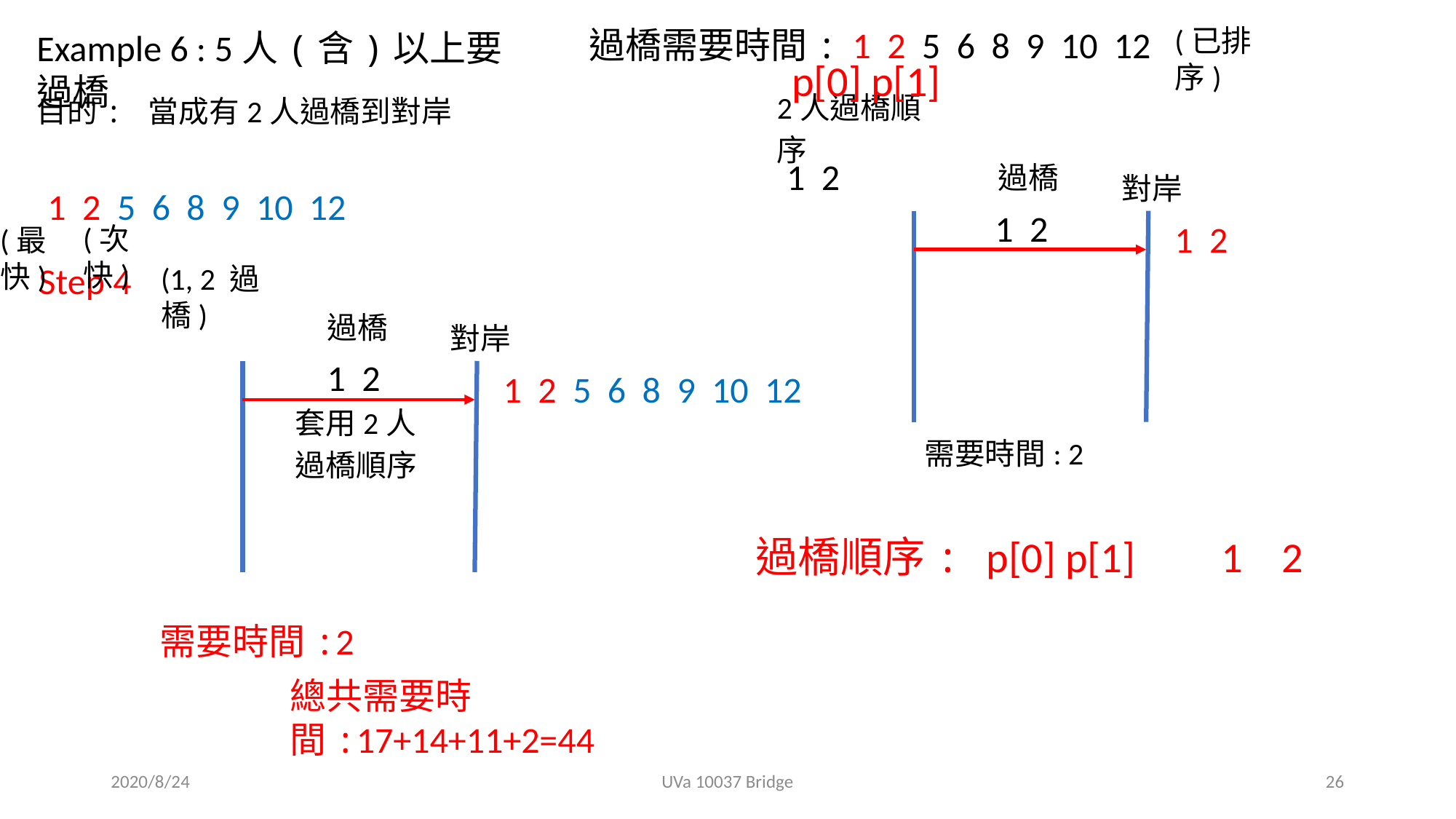

(已排序)
過橋需要時間:
1  2  5  6  8  9  10  12
Example 6 : 5人(含)以上要過橋
p[0] p[1]
2人過橋順序
1  2
過橋
對岸
1  2
1  2
目的: 當成有2人過橋到對岸
1  2  5  6  8  9  10  12
(次快)
(最快)
Step 4
(1, 2 過橋)
過橋
對岸
1  2
1  2  5  6  8  9  10  12
套用2人過橋順序
需要時間: 2
過橋順序: p[0] p[1]         1    2
              需要時間:2
總共需要時間:17+14+11+2=44
2020/8/24
UVa 10037 Bridge
26